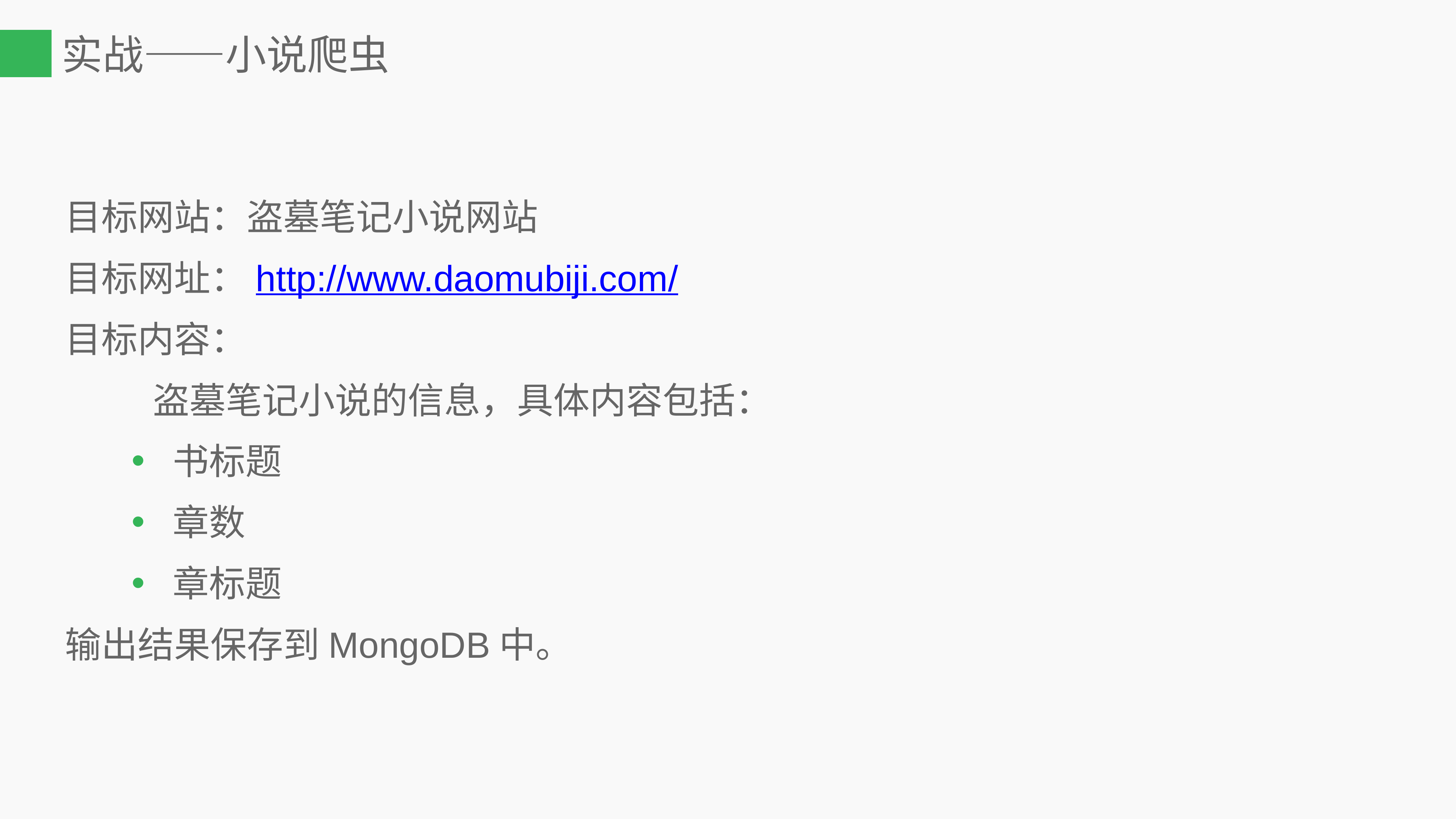

# 实战——小说爬虫
目标网站：盗墓笔记小说网站
目标网址：http://www.daomubiji.com/
目标内容：
	   盗墓笔记小说的信息，具体内容包括：
书标题
章数
章标题
输出结果保存到MongoDB中。